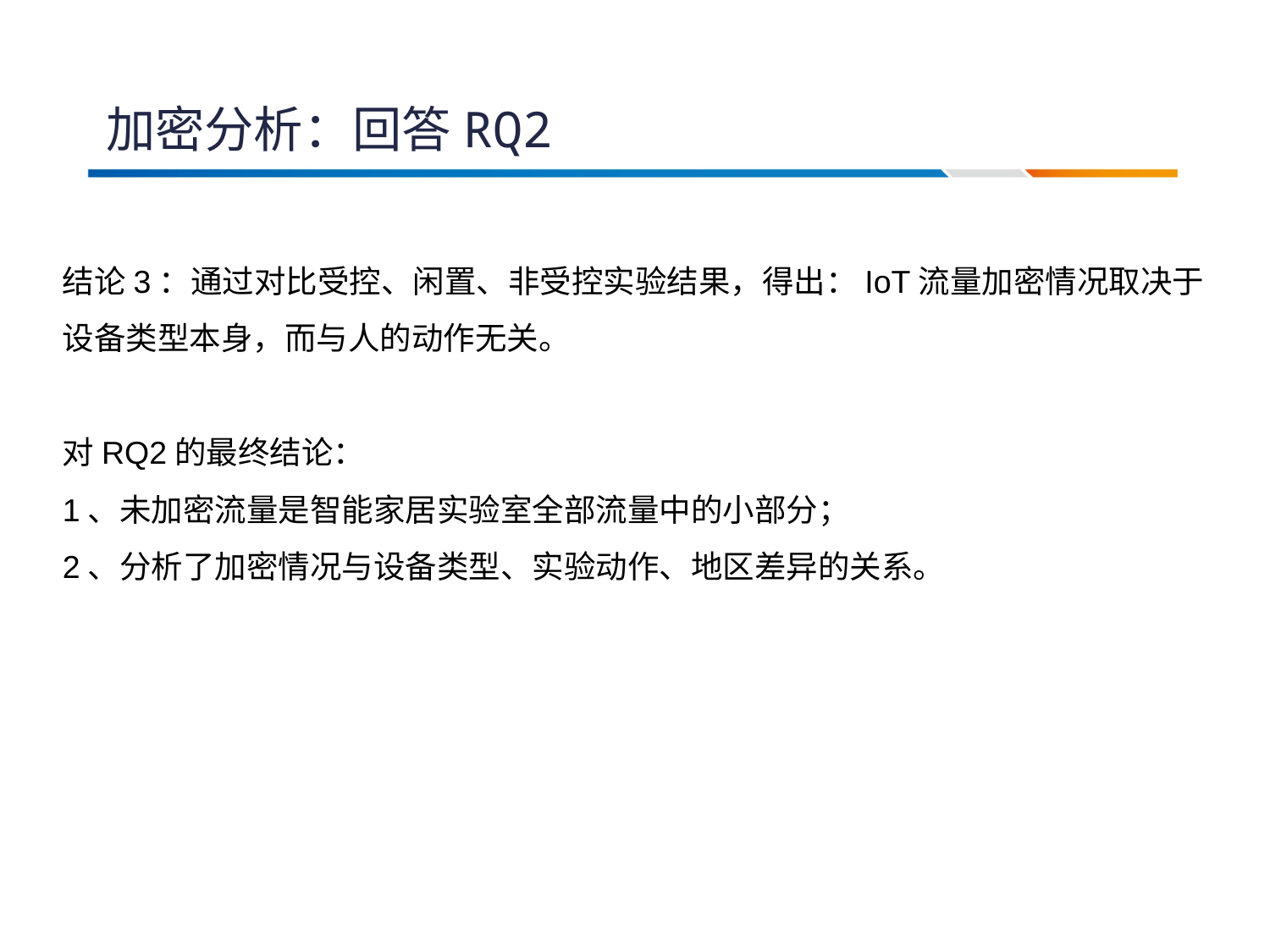

# 加密分析：回答RQ2
结论3：通过对比受控、闲置、非受控实验结果，得出：IoT流量加密情况取决于设备类型本身，而与人的动作无关。

对RQ2的最终结论：
1、未加密流量是智能家居实验室全部流量中的小部分；
2、分析了加密情况与设备类型、实验动作、地区差异的关系。